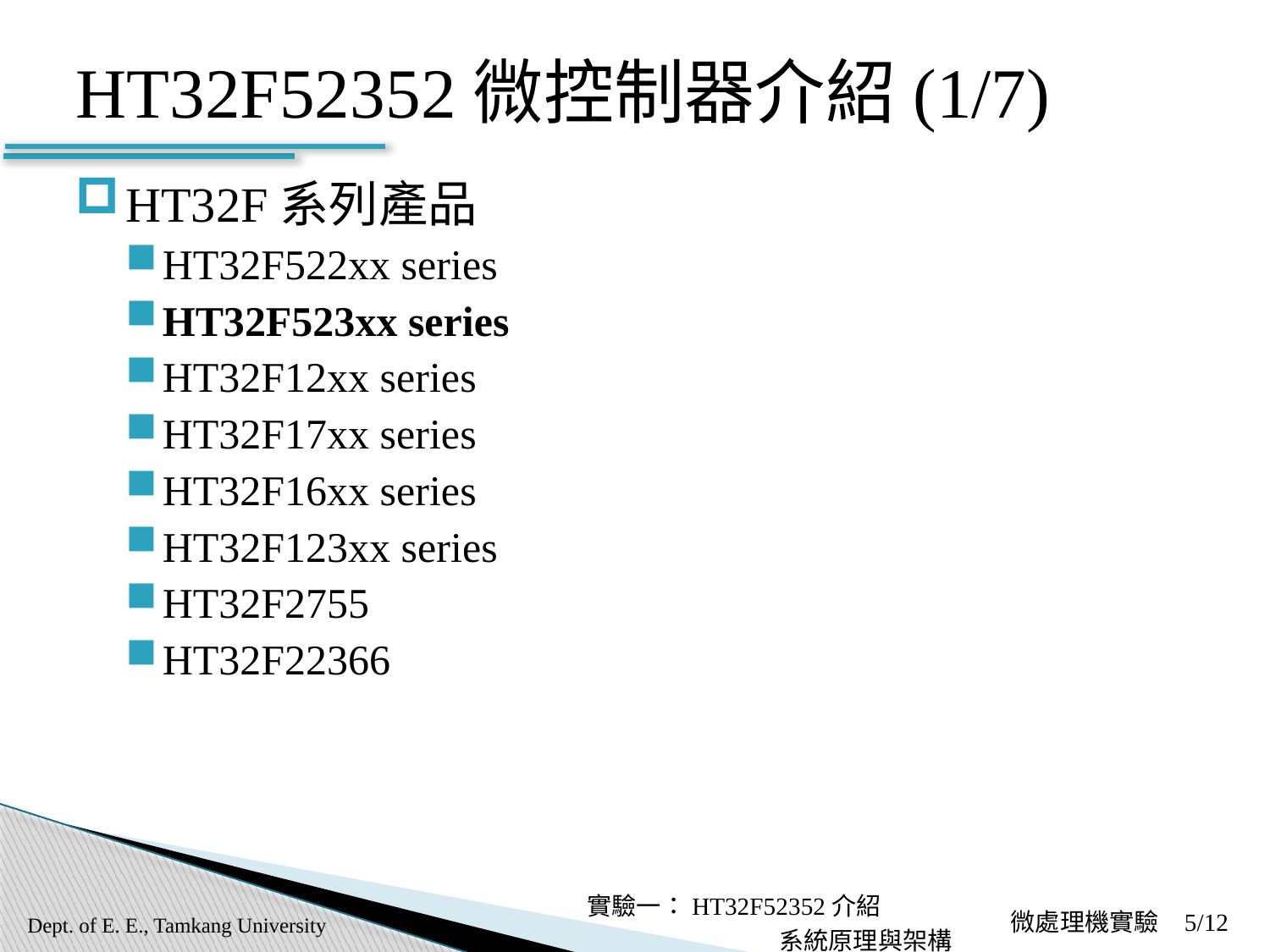

# HT32F52352微控制器介紹(1/7)
HT32F系列產品
HT32F522xx series
HT32F523xx series
HT32F12xx series
HT32F17xx series
HT32F16xx series
HT32F123xx series
HT32F2755
HT32F22366